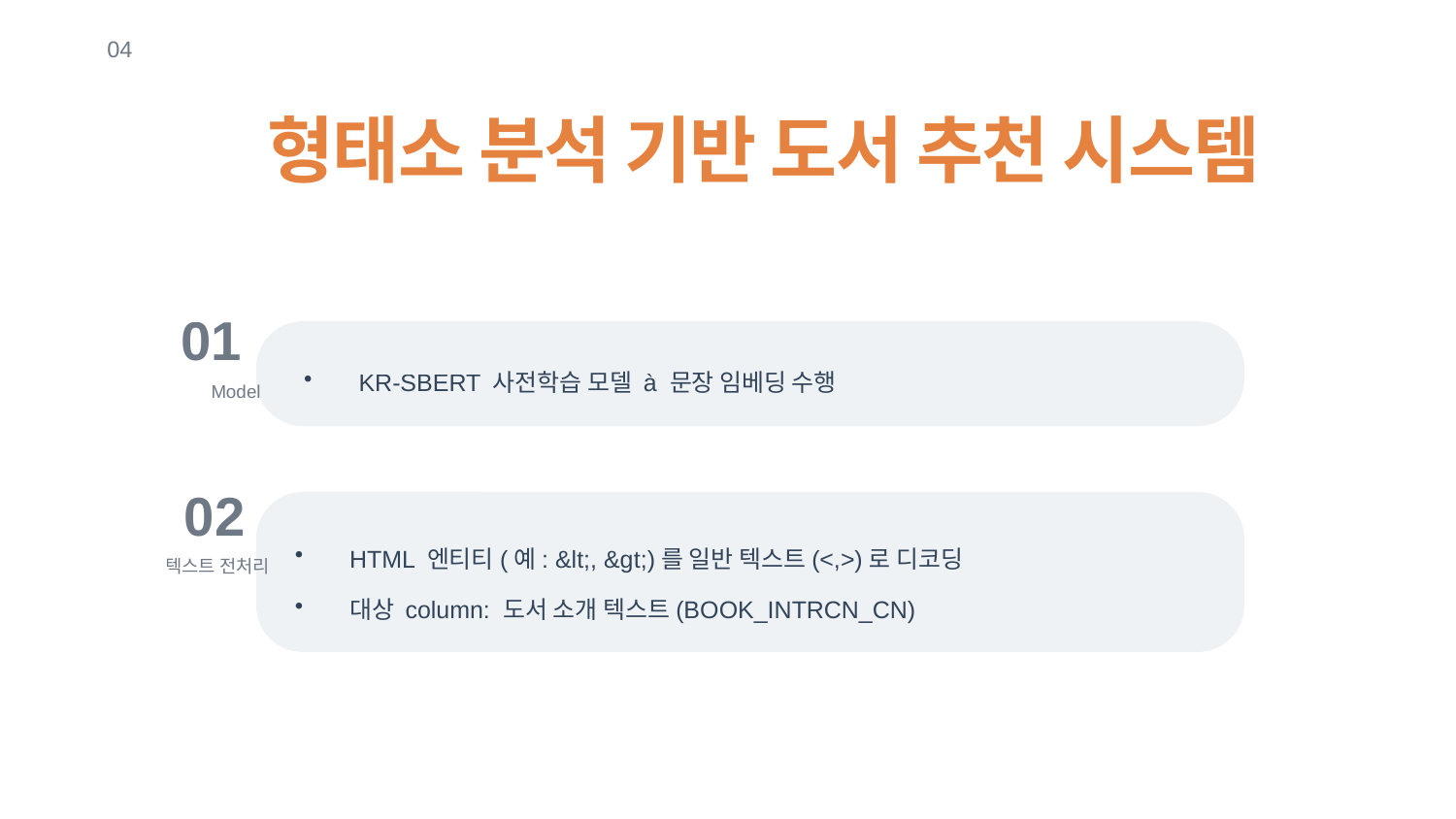

04
형태소 분석 기반 도서 추천 시스템
01

KR-SBERT 사전학습 모델 à 문장 임베딩 수행
Model
02

HTML 엔티티(예: &lt;, &gt;)를 일반 텍스트(<,>)로 디코딩
대상 column: 도서 소개 텍스트(BOOK_INTRCN_CN)
텍스트 전처리